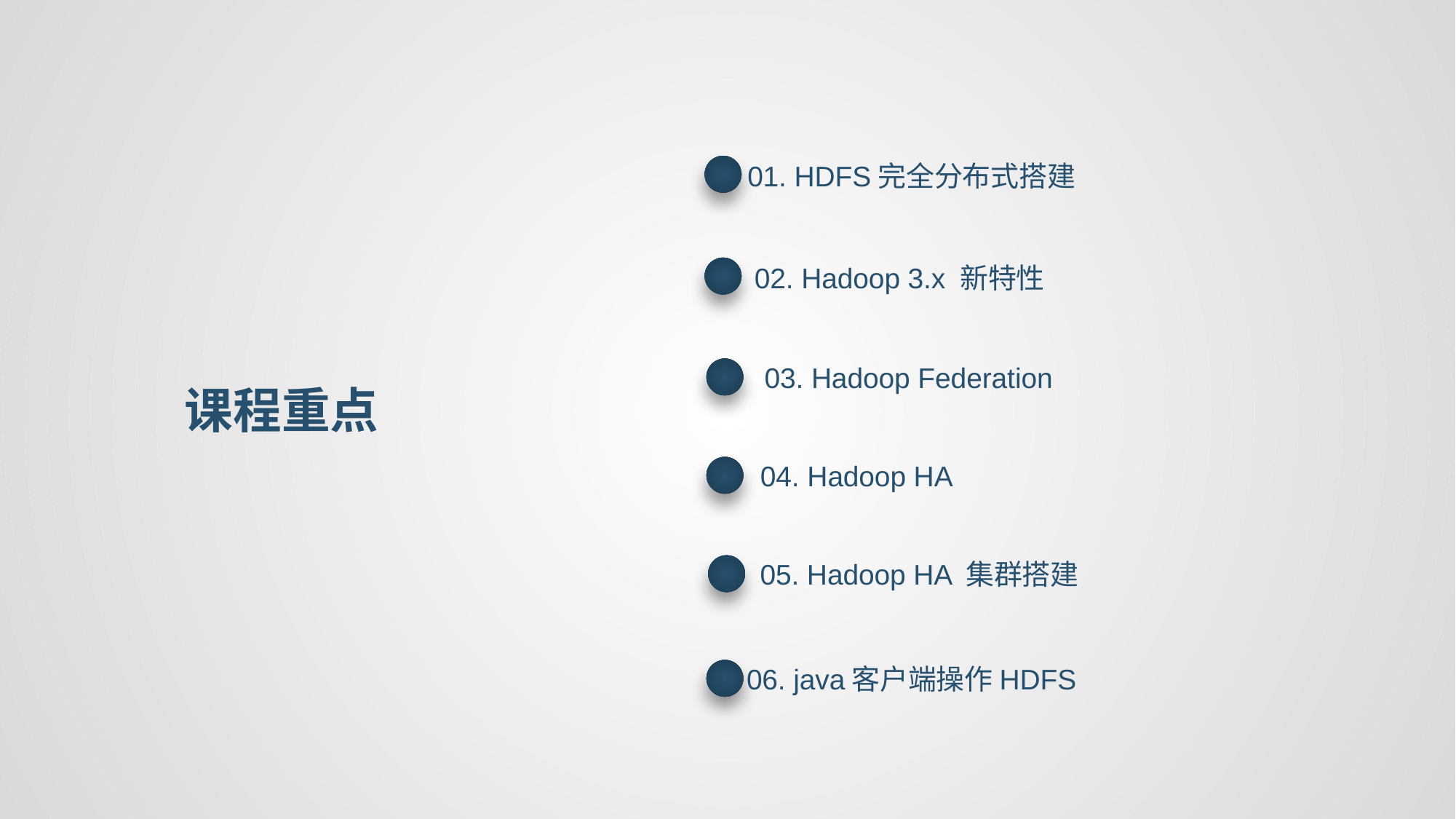

01. HDFS完全分布式搭建

02. Hadoop 3.x 新特性

03. Hadoop Federation

课程重点
04. Hadoop HA

05. Hadoop HA 集群搭建

06. java客户端操作HDFS